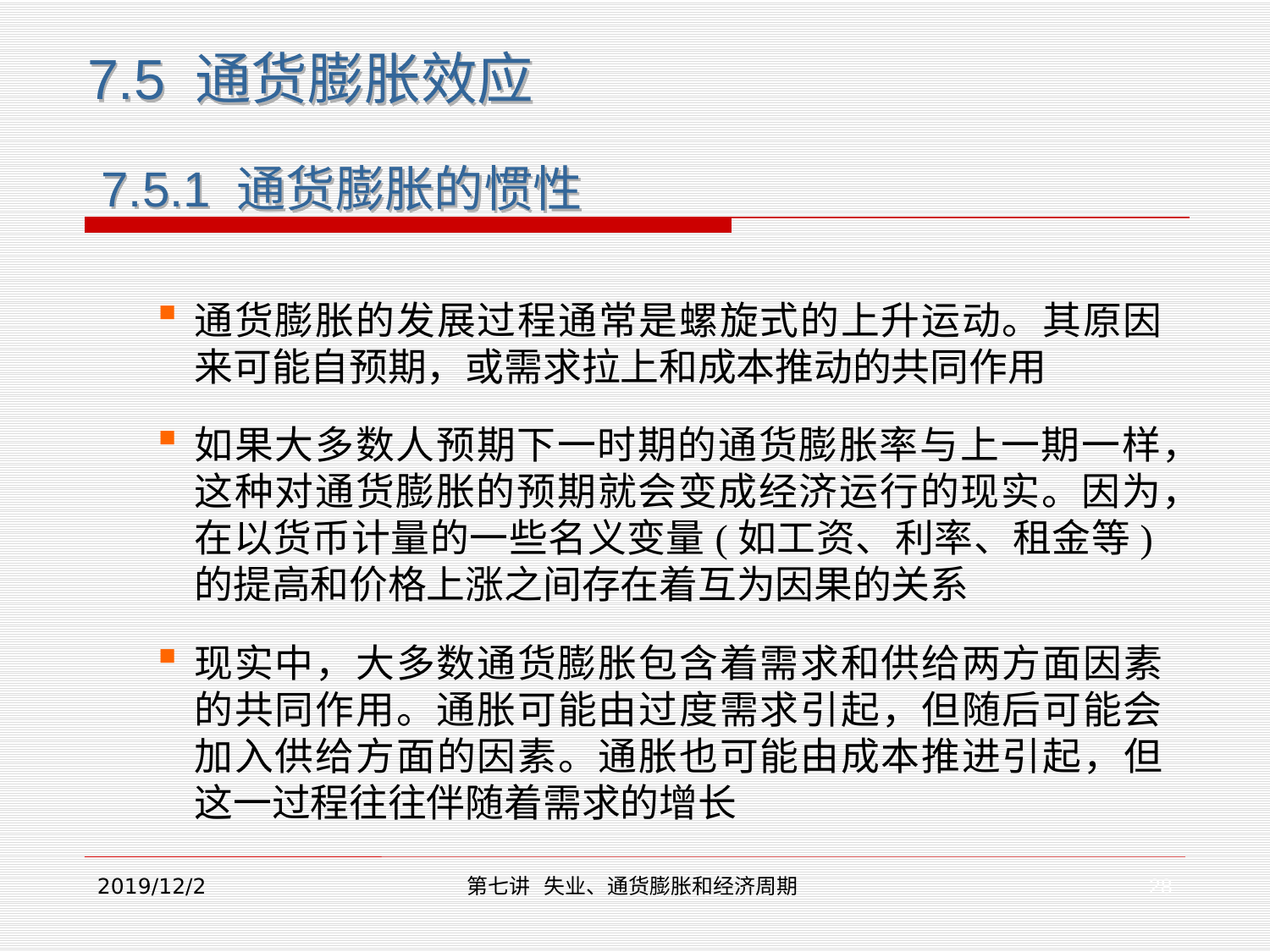

7.5 通货膨胀效应
7.5.1 通货膨胀的惯性
通货膨胀的发展过程通常是螺旋式的上升运动。其原因来可能自预期，或需求拉上和成本推动的共同作用
如果大多数人预期下一时期的通货膨胀率与上一期一样，这种对通货膨胀的预期就会变成经济运行的现实。因为，在以货币计量的一些名义变量(如工资、利率、租金等)的提高和价格上涨之间存在着互为因果的关系
现实中，大多数通货膨胀包含着需求和供给两方面因素的共同作用。通胀可能由过度需求引起，但随后可能会加入供给方面的因素。通胀也可能由成本推进引起，但这一过程往往伴随着需求的增长
28
2019/12/2
第七讲   失业、通货膨胀和经济周期